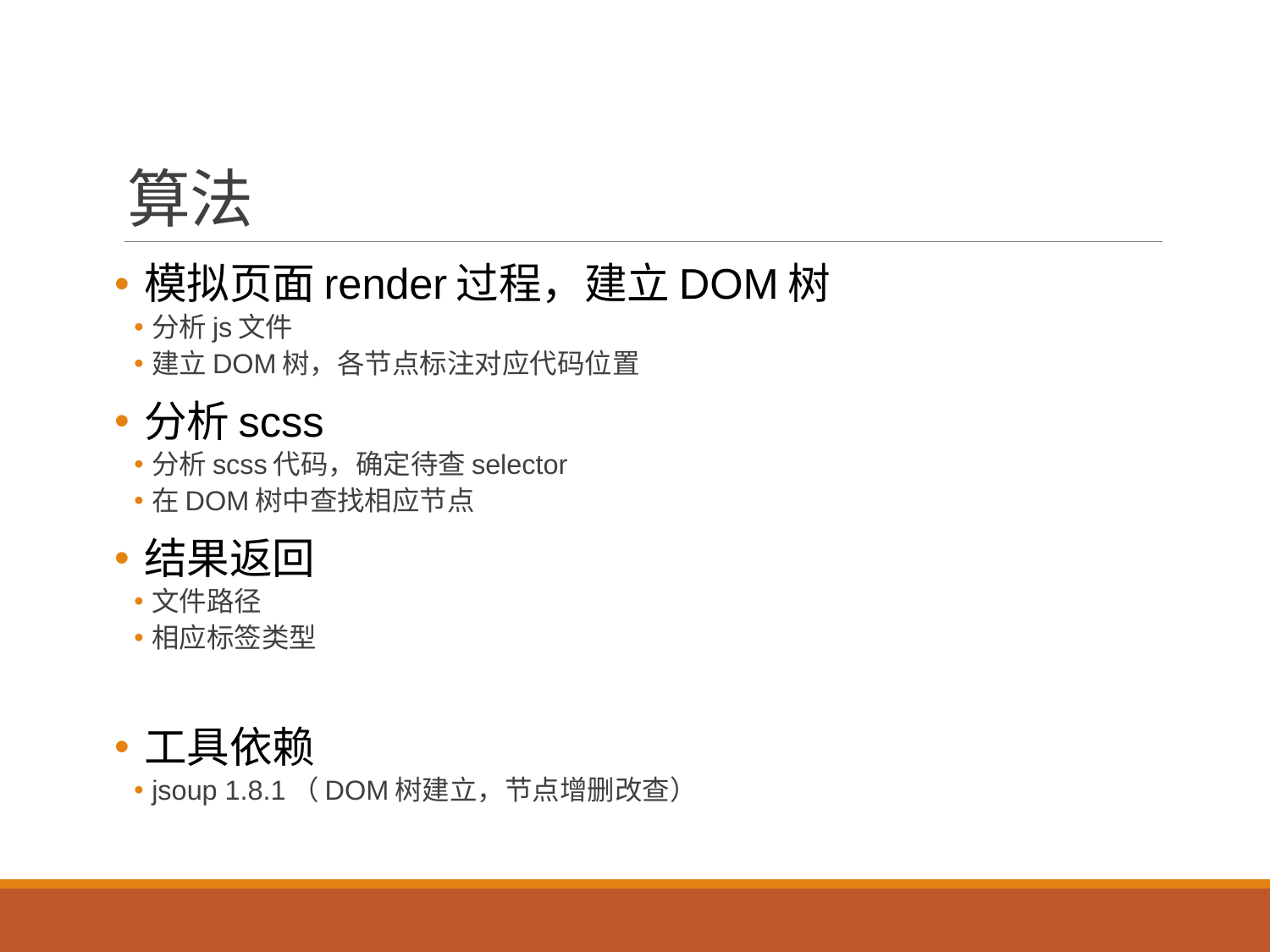

# 算法
模拟页面render过程，建立DOM树
分析js文件
建立DOM树，各节点标注对应代码位置
分析scss
分析scss代码，确定待查selector
在DOM树中查找相应节点
结果返回
文件路径
相应标签类型

工具依赖
jsoup 1.8.1（DOM树建立，节点增删改查）